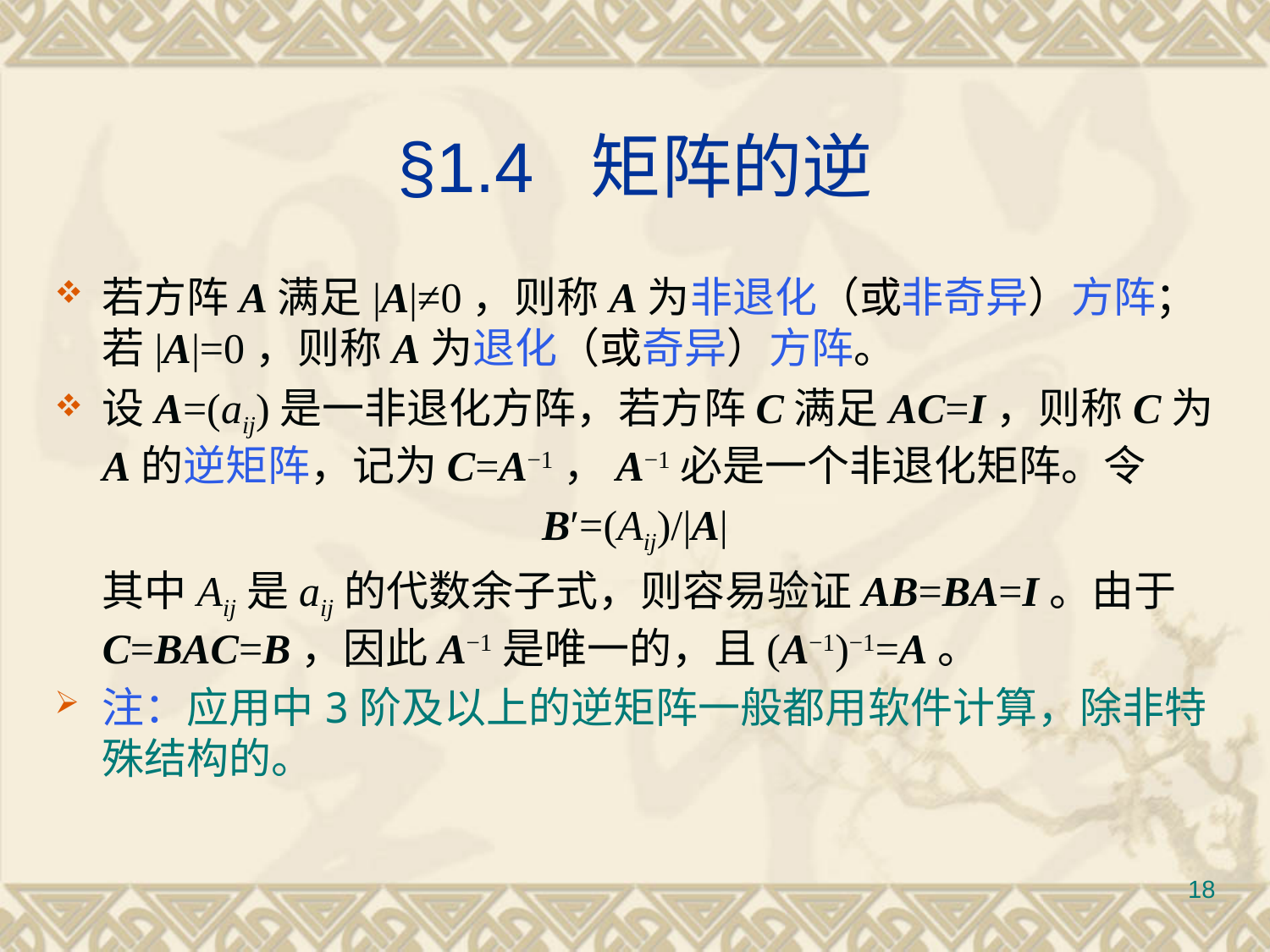

# §1.4  矩阵的逆
若方阵A满足|A|≠0，则称A为非退化（或非奇异）方阵；若|A|=0，则称A为退化（或奇异）方阵。
设A=(aij)是一非退化方阵，若方阵C满足AC=I，则称C为A的逆矩阵，记为C=A−1，A−1必是一个非退化矩阵。令
B′=(Aij)/|A|
	其中Aij是aij的代数余子式，则容易验证AB=BA=I。由于C=BAC=B，因此A−1是唯一的，且(A−1)−1=A。
注：应用中3阶及以上的逆矩阵一般都用软件计算，除非特殊结构的。
18